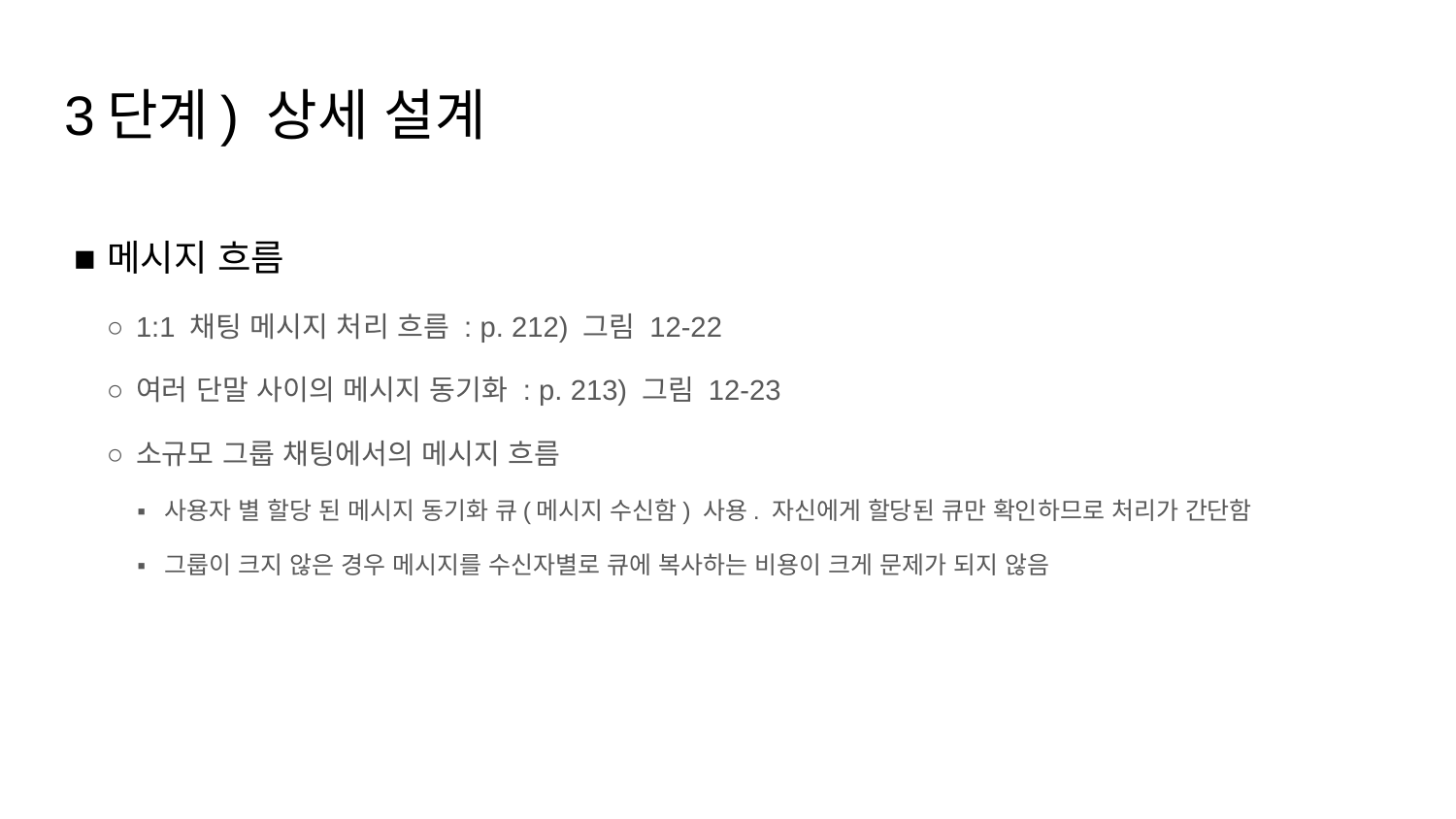

# 3단계) 상세 설계
메시지 흐름
1:1 채팅 메시지 처리 흐름 : p. 212) 그림 12-22
여러 단말 사이의 메시지 동기화 : p. 213) 그림 12-23
소규모 그룹 채팅에서의 메시지 흐름
사용자 별 할당 된 메시지 동기화 큐(메시지 수신함) 사용. 자신에게 할당된 큐만 확인하므로 처리가 간단함
그룹이 크지 않은 경우 메시지를 수신자별로 큐에 복사하는 비용이 크게 문제가 되지 않음